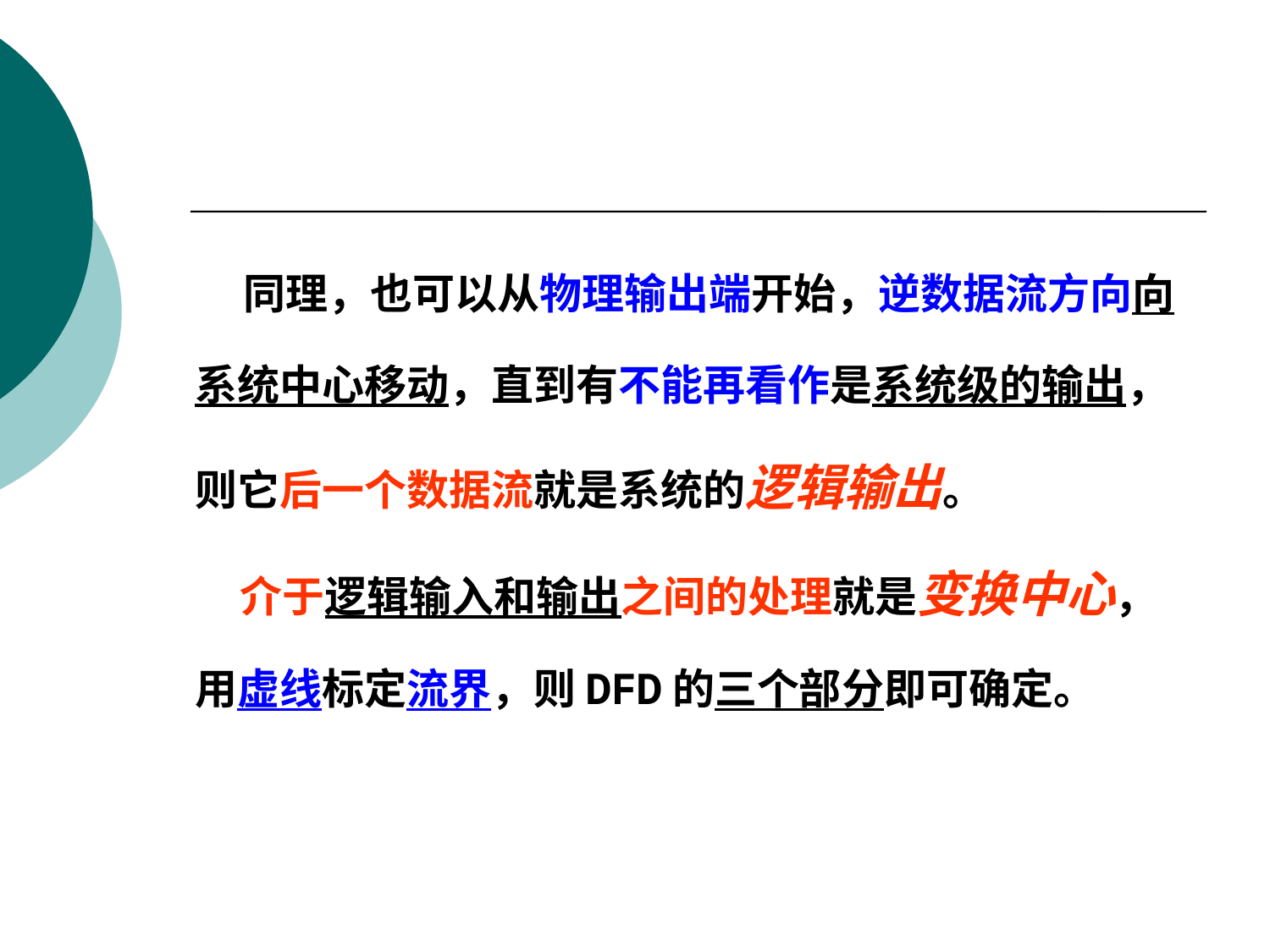

同理，也可以从物理输出端开始，逆数据流方向向系统中心移动，直到有不能再看作是系统级的输出，则它后一个数据流就是系统的逻辑输出。
      介于逻辑输入和输出之间的处理就是变换中心，
用虚线标定流界，则DFD的三个部分即可确定。